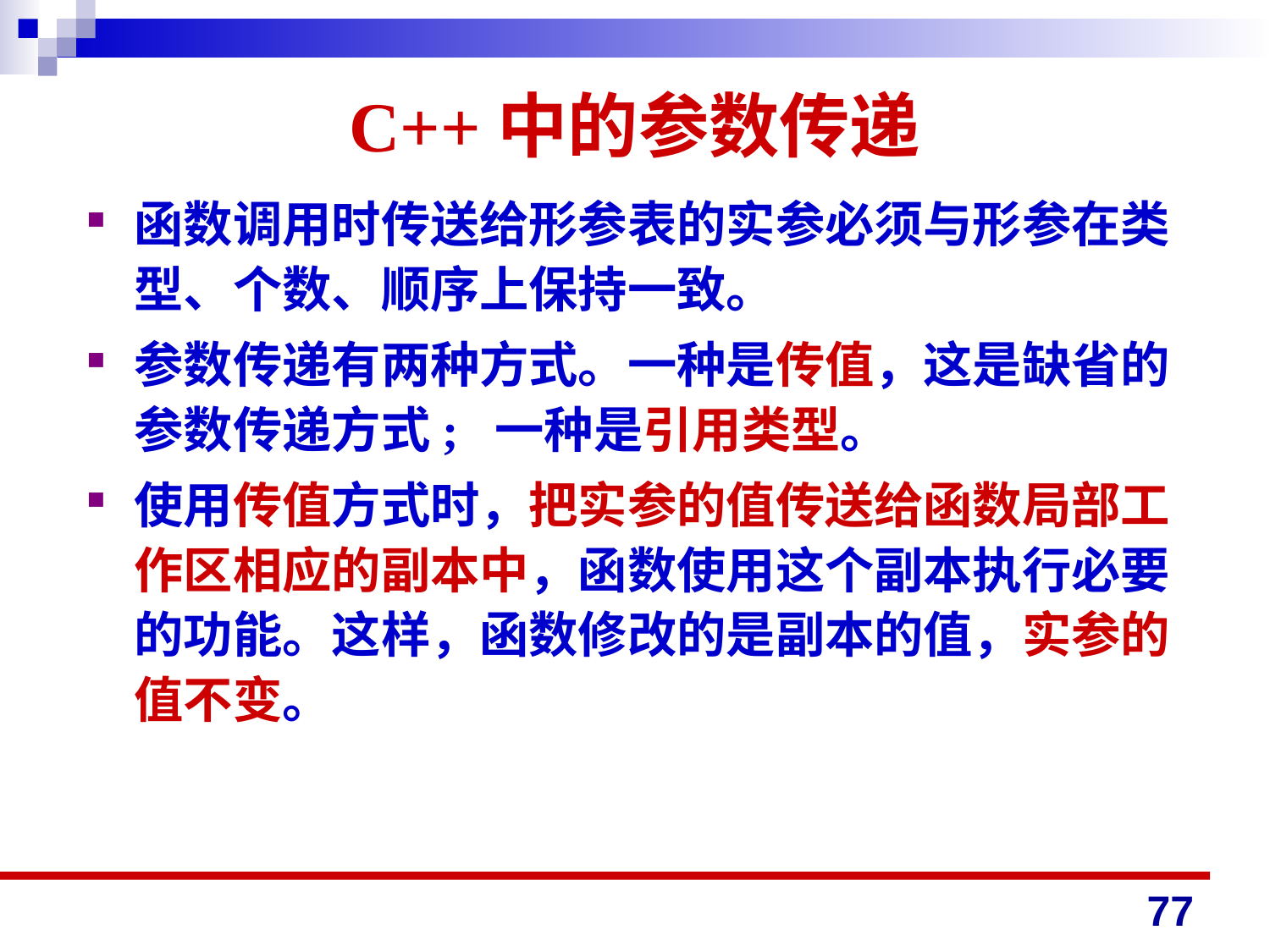

# C++中的参数传递
函数调用时传送给形参表的实参必须与形参在类型、个数、顺序上保持一致。
参数传递有两种方式。一种是传值，这是缺省的参数传递方式;  一种是引用类型。
使用传值方式时，把实参的值传送给函数局部工作区相应的副本中，函数使用这个副本执行必要的功能。这样，函数修改的是副本的值，实参的值不变。
77